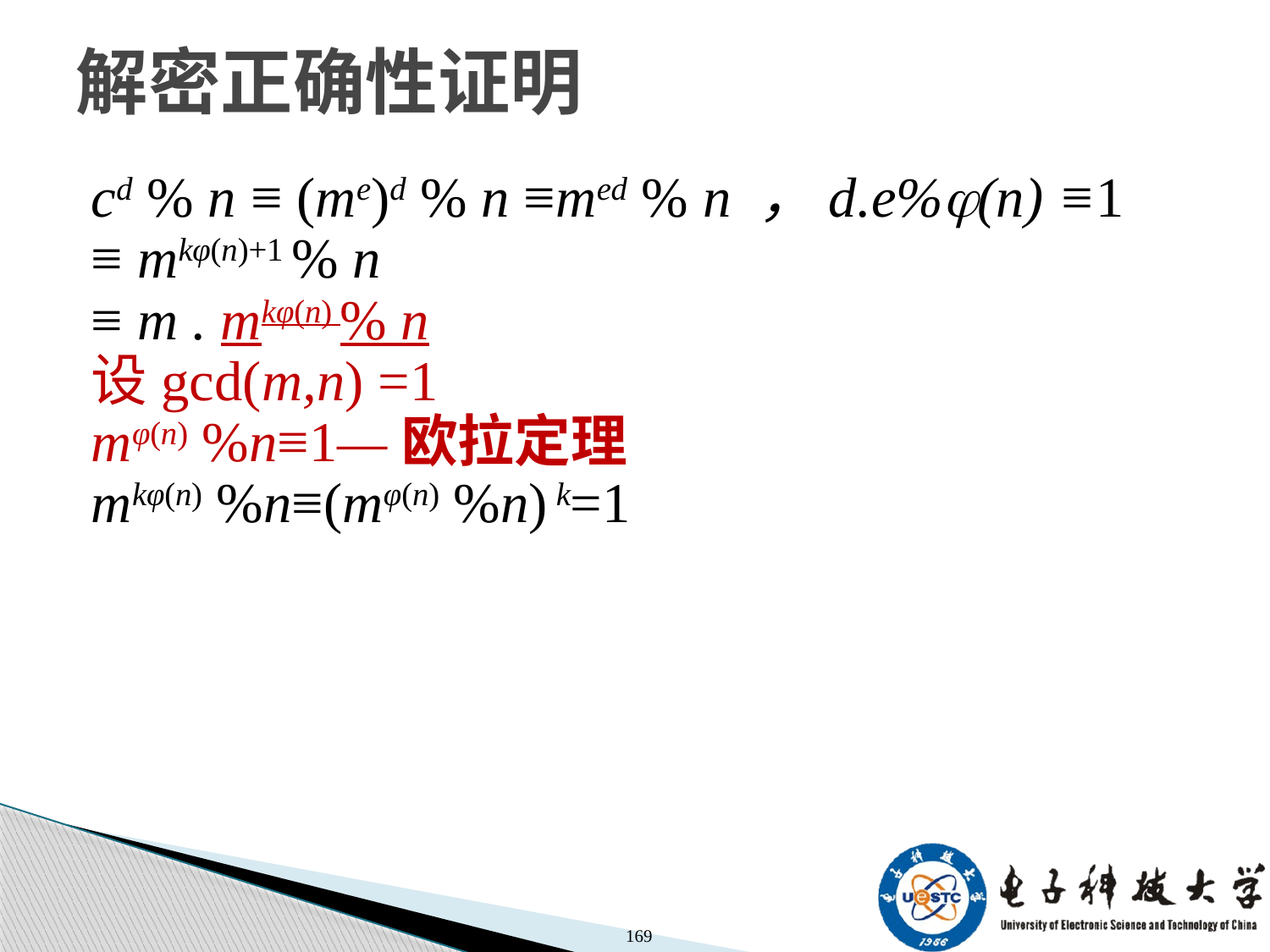

# 解密正确性证明
cd % n ≡ (me)d % n ≡med % n ，d.e%ϕ(n) ≡1
≡ mkφ(n)+1 % n
≡ m . mkφ(n) % n
设gcd(m,n) =1
mφ(n) %n≡1—欧拉定理
mkφ(n) %n≡(mφ(n) %n) k=1
169